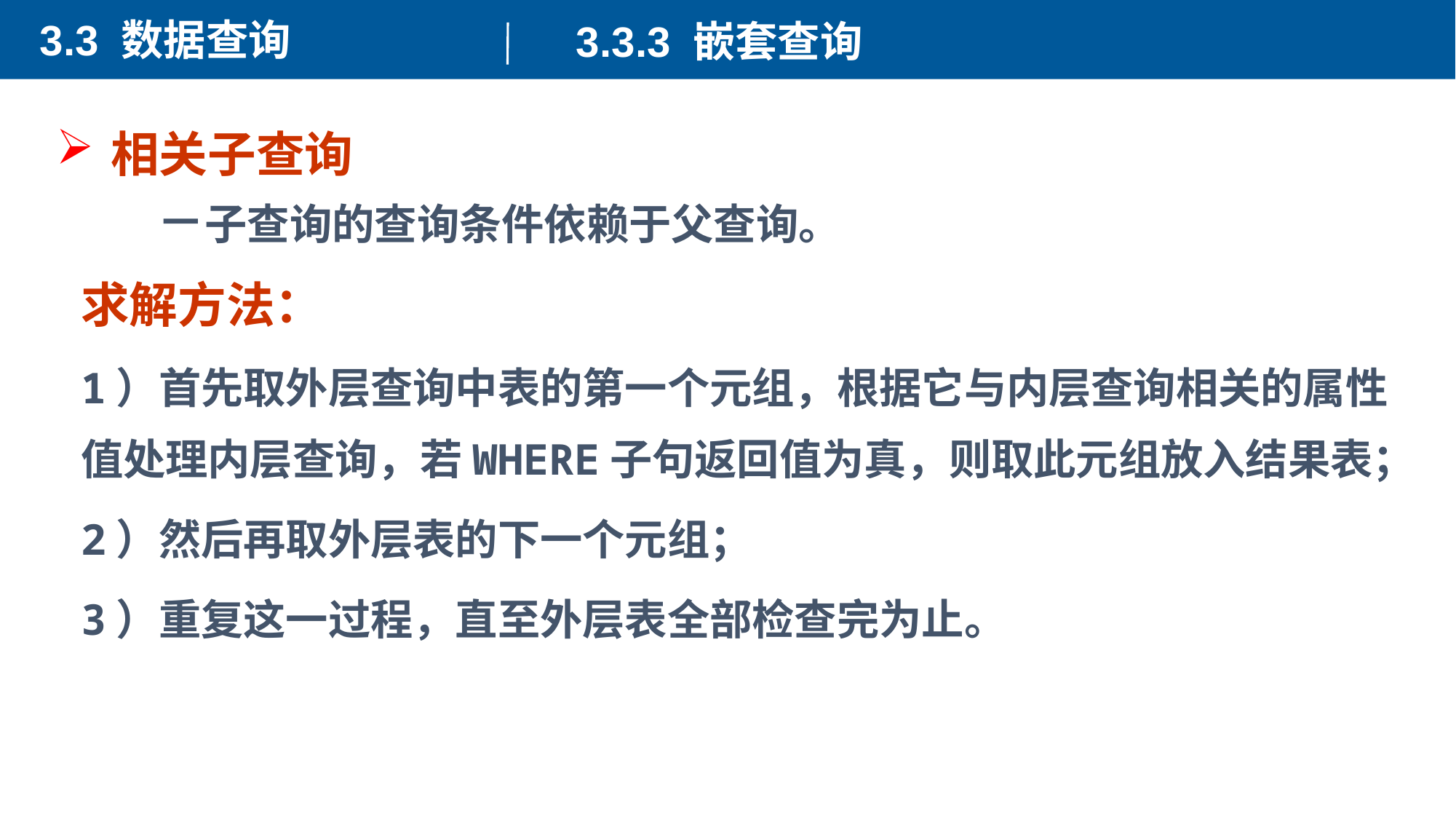

3.3 数据查询
3.3.3 嵌套查询
相关子查询
        －子查询的查询条件依赖于父查询。
求解方法：
1）首先取外层查询中表的第一个元组，根据它与内层查询相关的属性值处理内层查询，若WHERE子句返回值为真，则取此元组放入结果表；
2）然后再取外层表的下一个元组；
3）重复这一过程，直至外层表全部检查完为止。